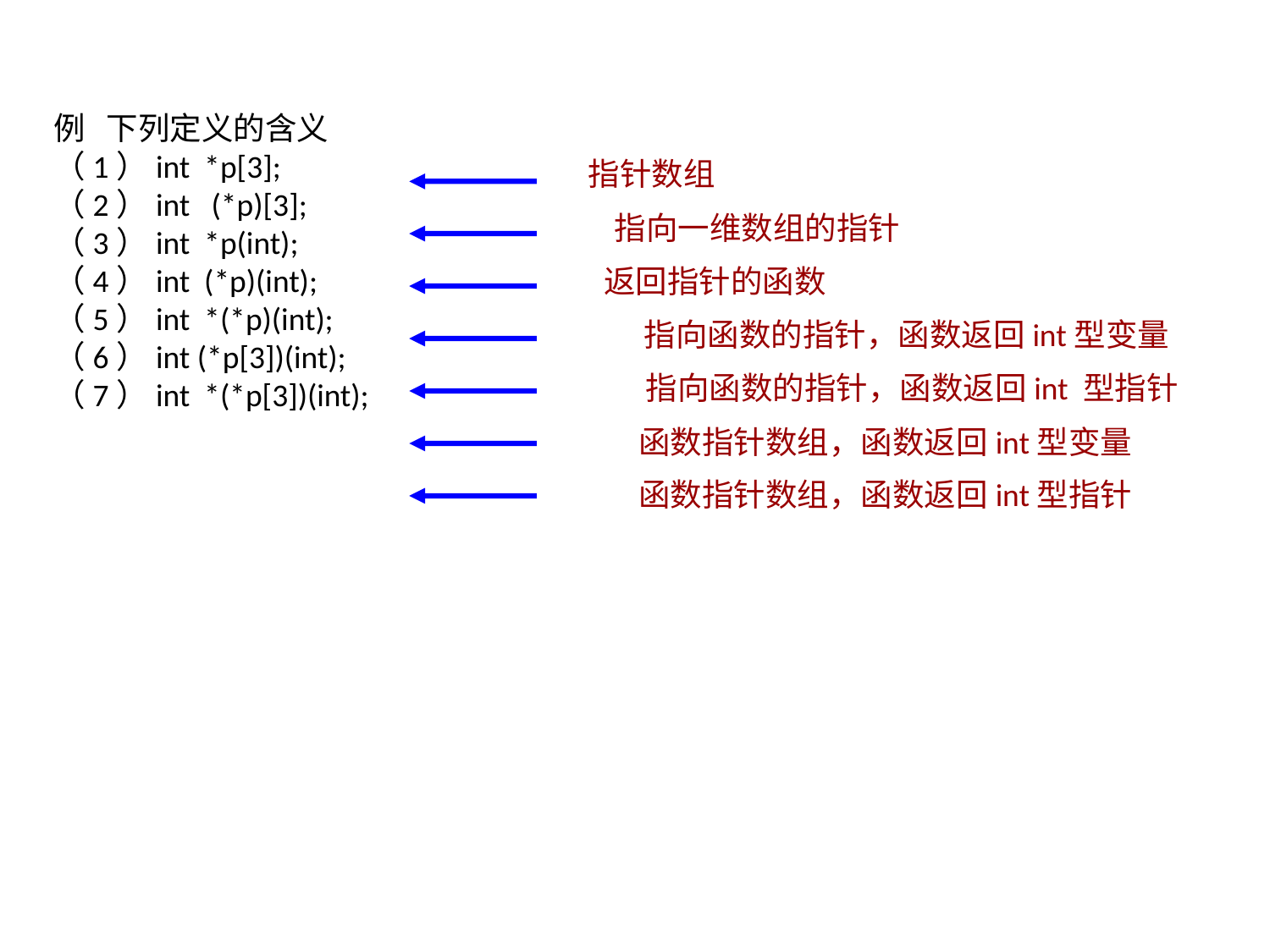

例   下列定义的含义
（1）int  *p[3];
（2）int   (*p)[3];
（3）int  *p(int);
（4）int  (*p)(int);
（5）int  *(*p)(int);
（6）int (*p[3])(int);
（7）int  *(*p[3])(int);
指针数组

指向一维数组的指针

返回指针的函数

指向函数的指针，函数返回int型变量

指向函数的指针，函数返回int 型指针

函数指针数组，函数返回int型变量

函数指针数组，函数返回int型指针